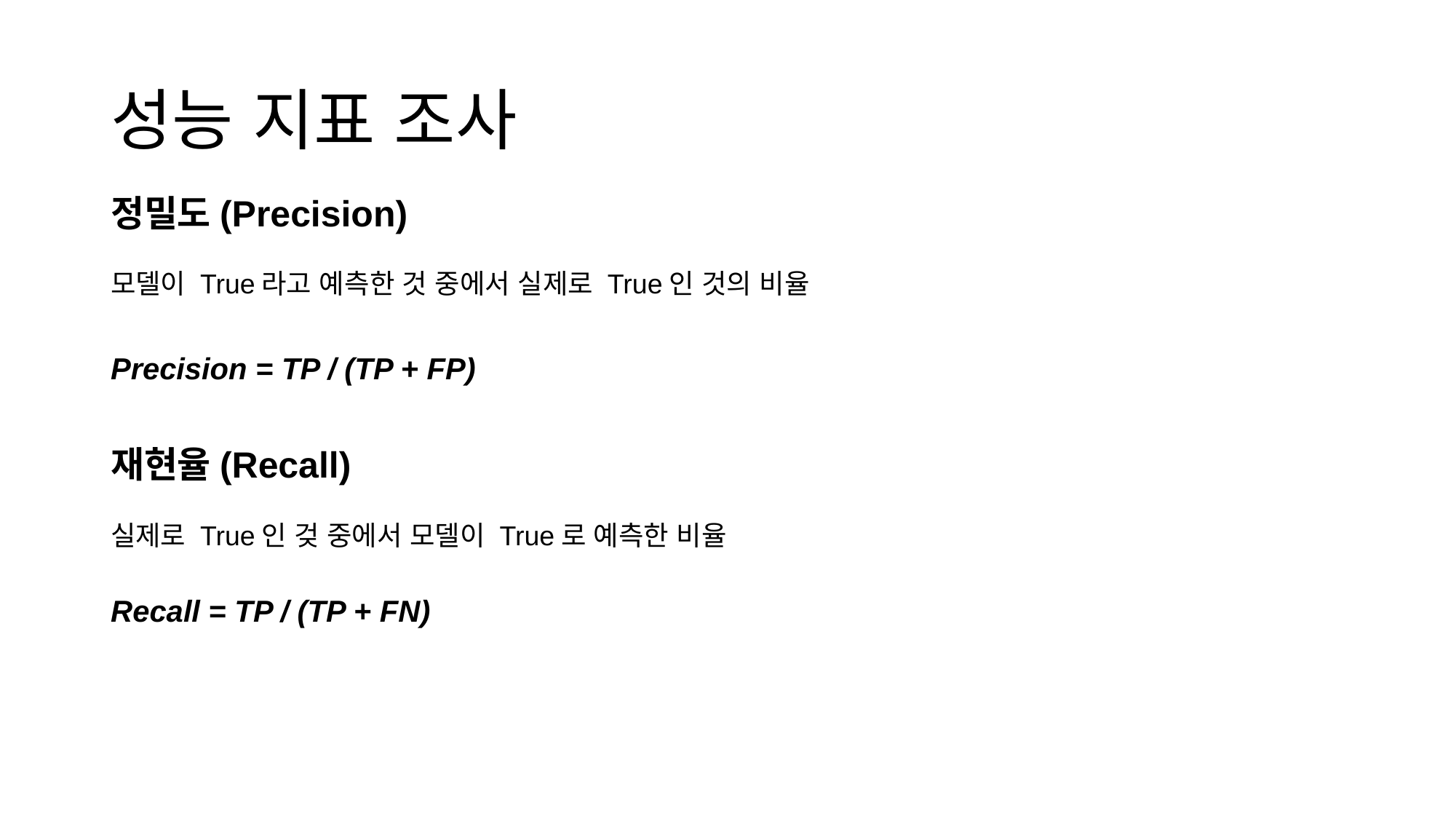

# 성능 지표 조사
정밀도(Precision)

모델이 True라고 예측한 것 중에서 실제로 True인 것의 비율
Precision = TP / (TP + FP)
재현율(Recall)

실제로 True인 겆 중에서 모델이 True로 예측한 비율
Recall = TP / (TP + FN)